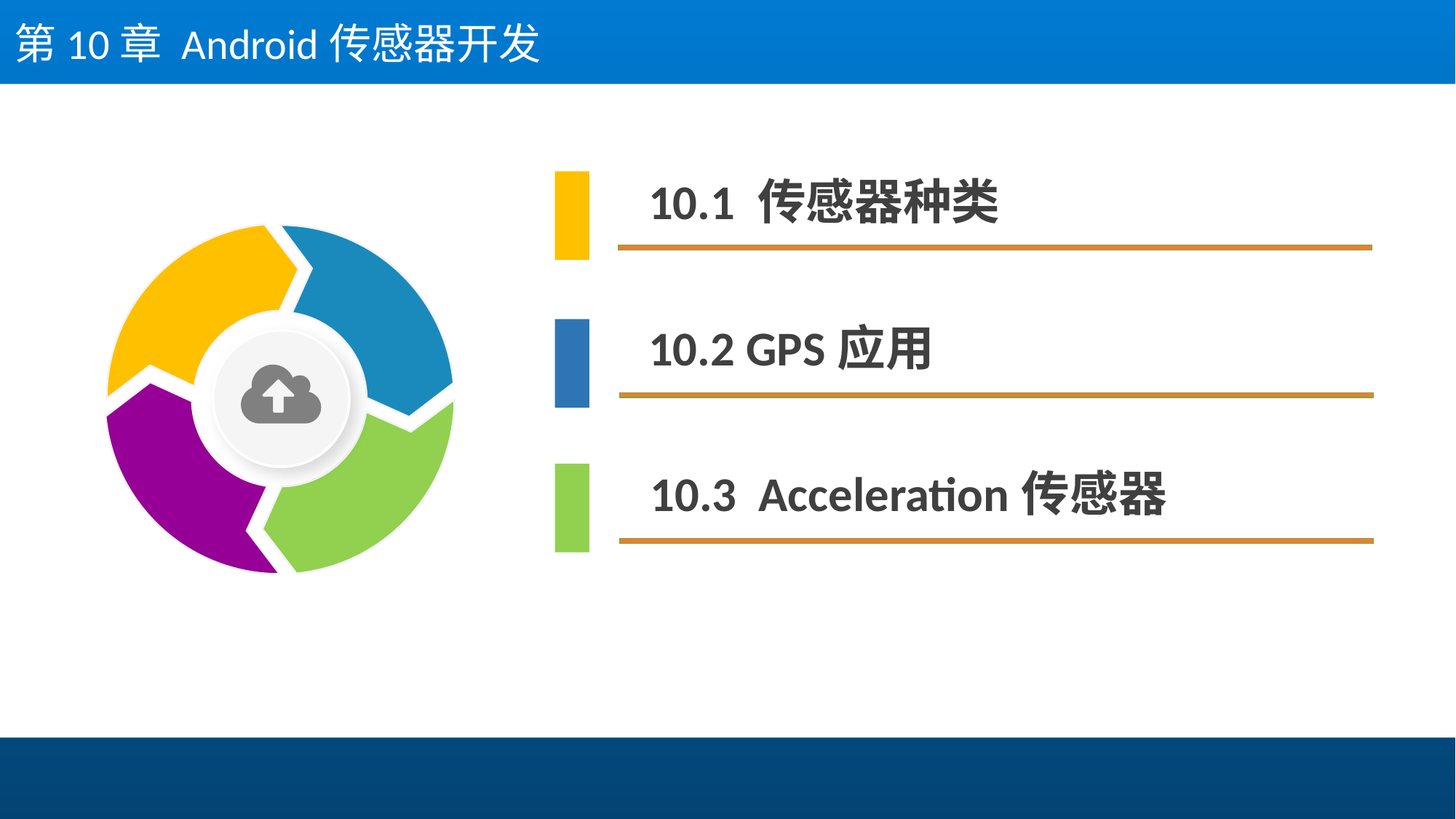

第10章 Android传感器开发

10.1 传感器种类

10.2 GPS应用

10.3  Acceleration传感器